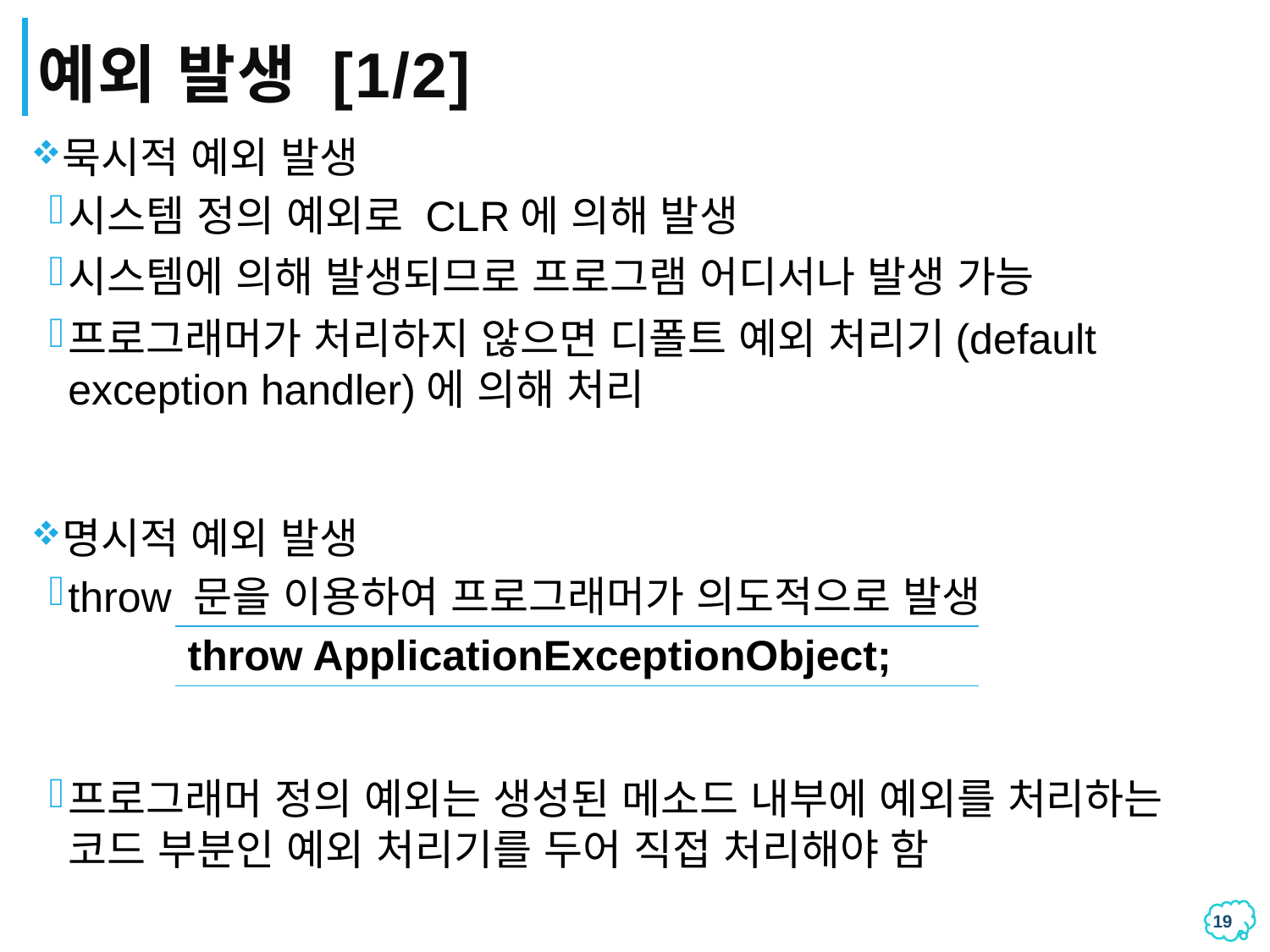

# 예외 발생 [1/2]
묵시적 예외 발생
시스템 정의 예외로 CLR에 의해 발생
시스템에 의해 발생되므로 프로그램 어디서나 발생 가능
프로그래머가 처리하지 않으면 디폴트 예외 처리기(default exception handler)에 의해 처리

명시적 예외 발생
throw 문을 이용하여 프로그래머가 의도적으로 발생

프로그래머 정의 예외는 생성된 메소드 내부에 예외를 처리하는 코드 부분인 예외 처리기를 두어 직접 처리해야 함
| throw ApplicationExceptionObject; |
| --- |
19